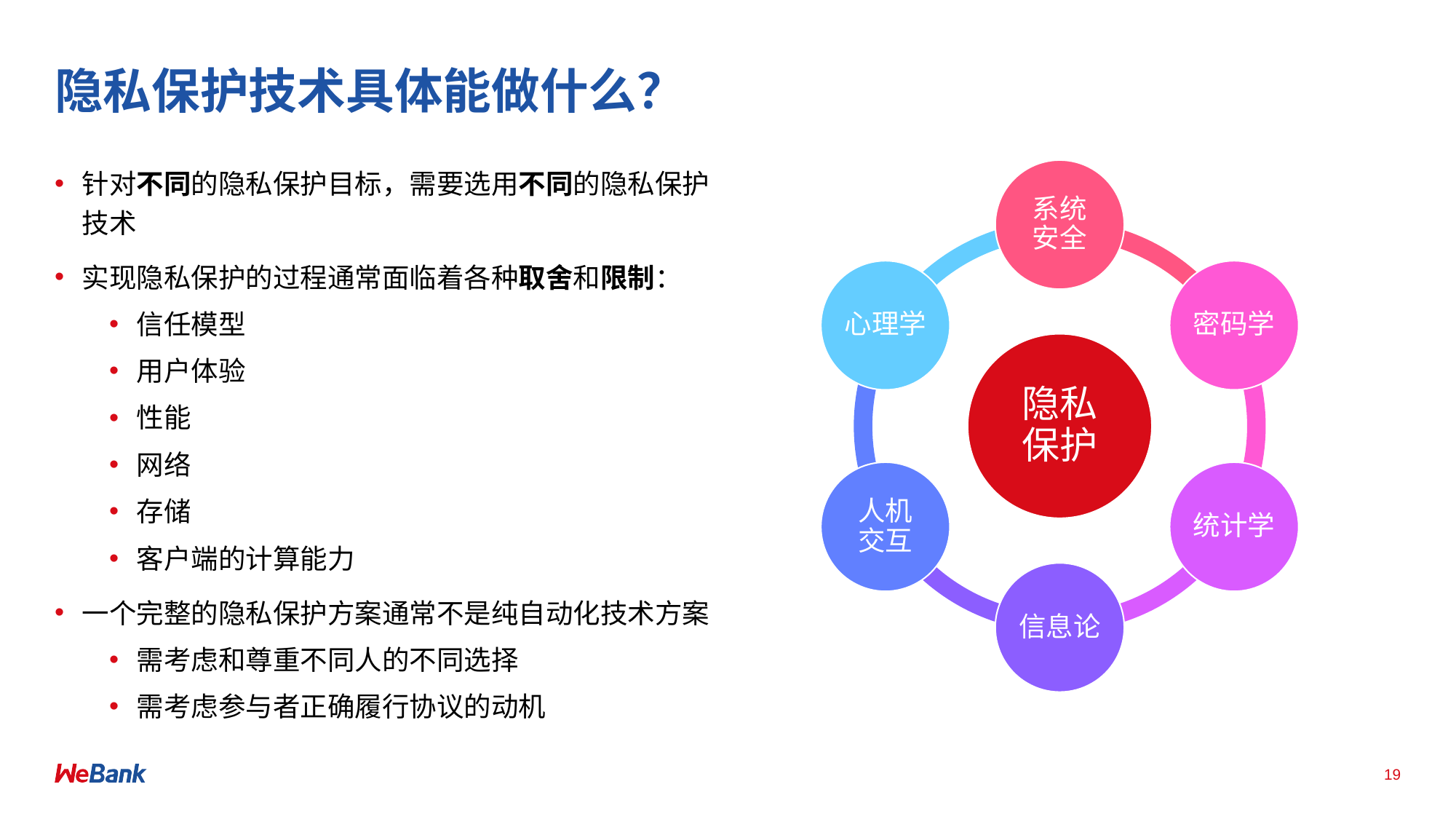

# 隐私保护技术具体能做什么？
针对不同的隐私保护目标，需要选用不同的隐私保护技术
实现隐私保护的过程通常面临着各种取舍和限制：
信任模型
用户体验
性能
网络
存储
客户端的计算能力
一个完整的隐私保护方案通常不是纯自动化技术方案
需考虑和尊重不同人的不同选择
需考虑参与者正确履行协议的动机
隐私
保护
系统
安全
密码学
统计学
信息论
人机
交互
心理学
19